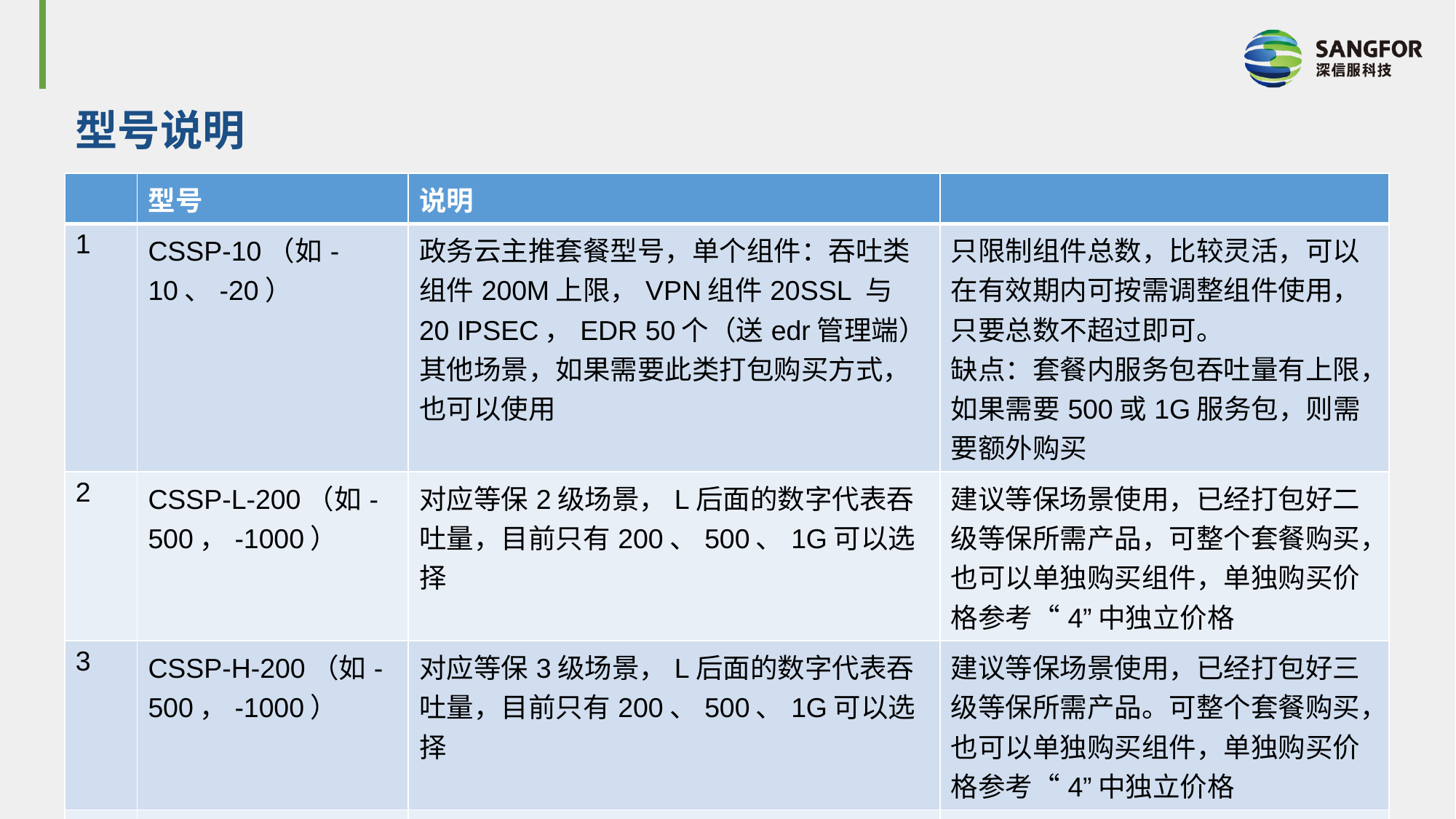

# 型号说明
|  | 型号 | 说明 |  |
| --- | --- | --- | --- |
| 1 | CSSP-10（如-10、-20） | 政务云主推套餐型号，单个组件：吞吐类组件200M上限，VPN组件20SSL 与20 IPSEC，EDR 50个（送edr管理端） 其他场景，如果需要此类打包购买方式，也可以使用 | 只限制组件总数，比较灵活，可以在有效期内可按需调整组件使用，只要总数不超过即可。 缺点：套餐内服务包吞吐量有上限，如果需要500或1G服务包，则需要额外购买 |
| 2 | CSSP-L-200（如-500，-1000） | 对应等保2级场景，L后面的数字代表吞吐量，目前只有200、500、1G可以选择 | 建议等保场景使用，已经打包好二级等保所需产品，可整个套餐购买，也可以单独购买组件，单独购买价格参考“4”中独立价格 |
| 3 | CSSP-H-200（如-500，-1000） | 对应等保3级场景，L后面的数字代表吞吐量，目前只有200、500、1G可以选择 | 建议等保场景使用，已经打包好三级等保所需产品。可整个套餐购买，也可以单独购买组件，单独购买价格参考“4”中独立价格 |
| 4 | CSSP-AD-200（如-AF-200） | 单个组件选择，可以选择AF AD VPN AC EMM DAS，每个组件只有200、500、1G可以选择 | 如果等保场景 |